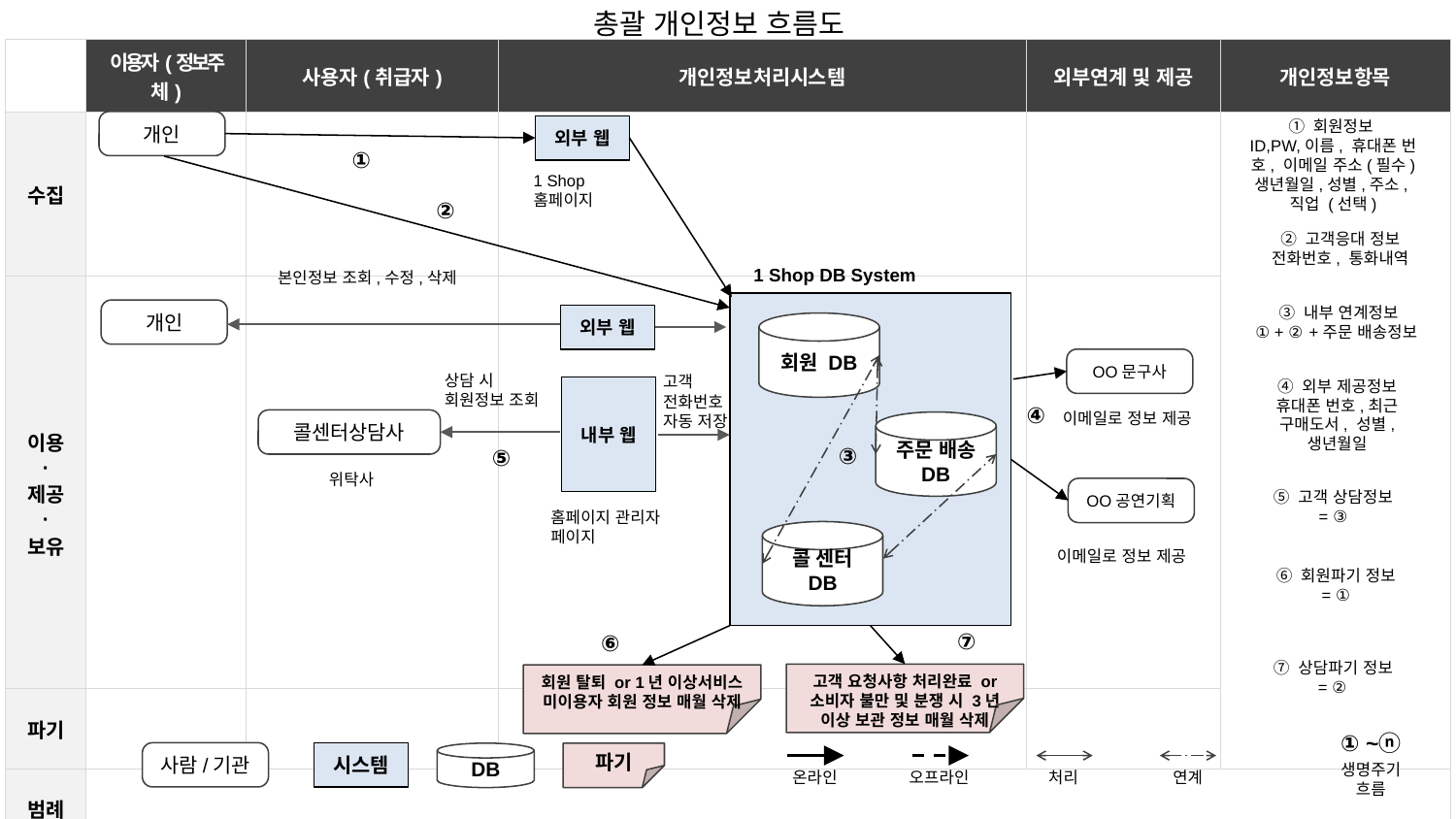

총괄 개인정보 흐름도
|  | 이용자(정보주체) | 사용자(취급자) | 개인정보처리시스템 | 외부연계 및 제공 | 개인정보항목 |
| --- | --- | --- | --- | --- | --- |
| 수집 |  |  |  |  |  |
| 이용 · 제공 · 보유 |  |  |  |  |  |
| 파기 |  |  |  |  |  |
| 범례 |  |  |  |  |  |
① 회원정보
ID,PW,이름, 휴대폰 번호, 이메일 주소(필수) 생년월일,성별,주소,직업 (선택)
개인
외부 웹
①
1 Shop 홈페이지
② 고객응대 정보
전화번호, 통화내역
②
③ 내부 연계정보
① + ② +주문 배송정보
1 Shop DB System
본인정보 조회,수정,삭제

개인
외부 웹
회원 DB
④ 외부 제공정보
휴대폰 번호,최근 구매도서, 성별, 생년월일
OO문구사
상담 시 회원정보 조회
고객 전화번호 자동 저장
내부 웹
④
이메일로 정보 제공
콜센터상담사
주문 배송 DB

⑤ 고객 상담정보
= ③
③
⑤
위탁사
OO공연기획
홈페이지 관리자 페이지
콜 센터 DB
⑥ 회원파기 정보
= ①
이메일로 정보 제공
⑦ 상담파기 정보
= ②
⑦
⑥
고객 요청사항 처리완료 or 소비자 불만 및 분쟁 시 3년 이상 보관 정보 매월 삭제
회원 탈퇴 or 1년 이상서비스 미이용자 회원 정보 매월 삭제
① ~ⓝ
생명주기 흐름
사람/기관
시스템
DB
파기
온라인
오프라인
처리
연계